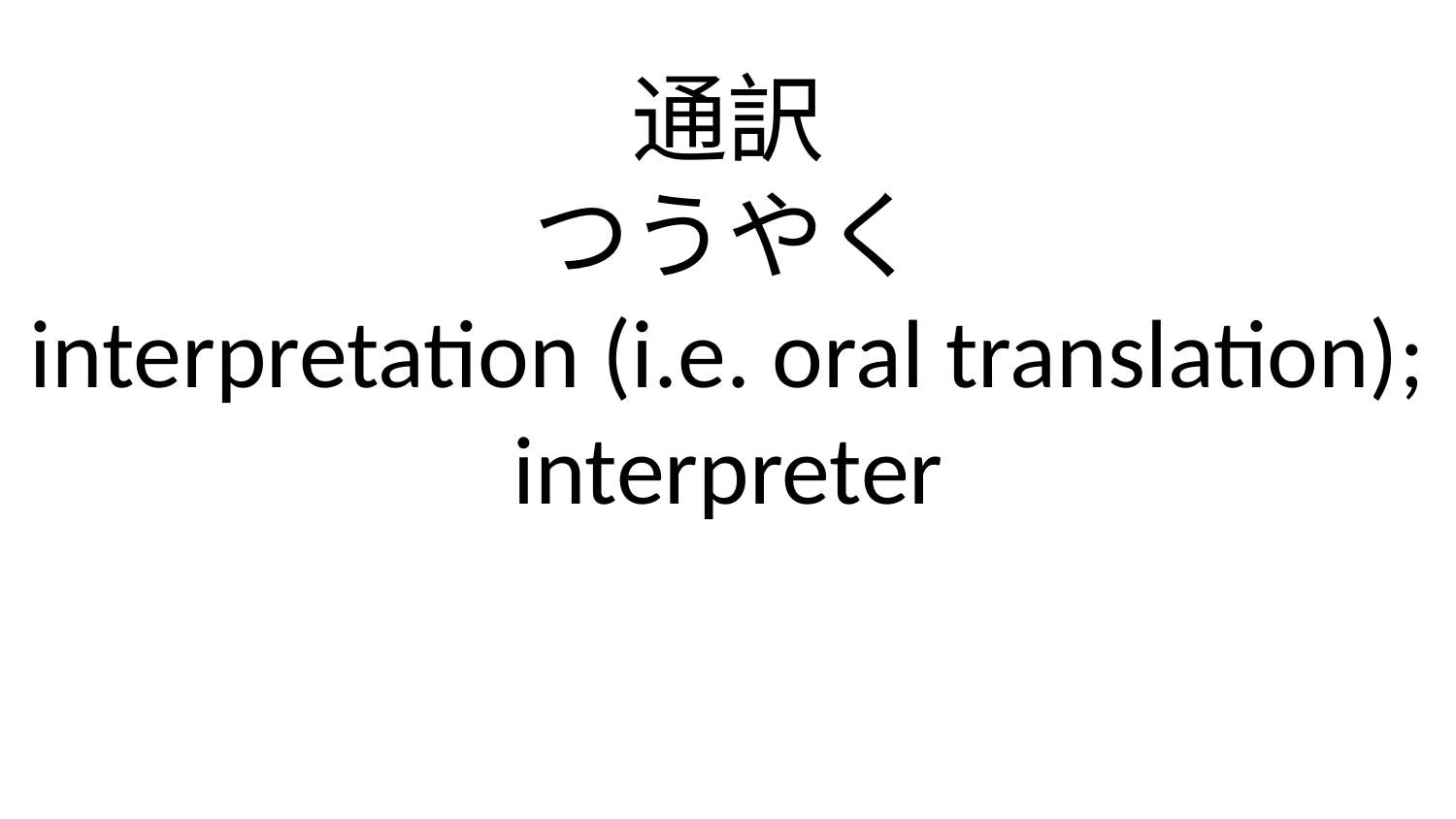

通訳
つうやく
interpretation (i.e. oral translation); interpreter